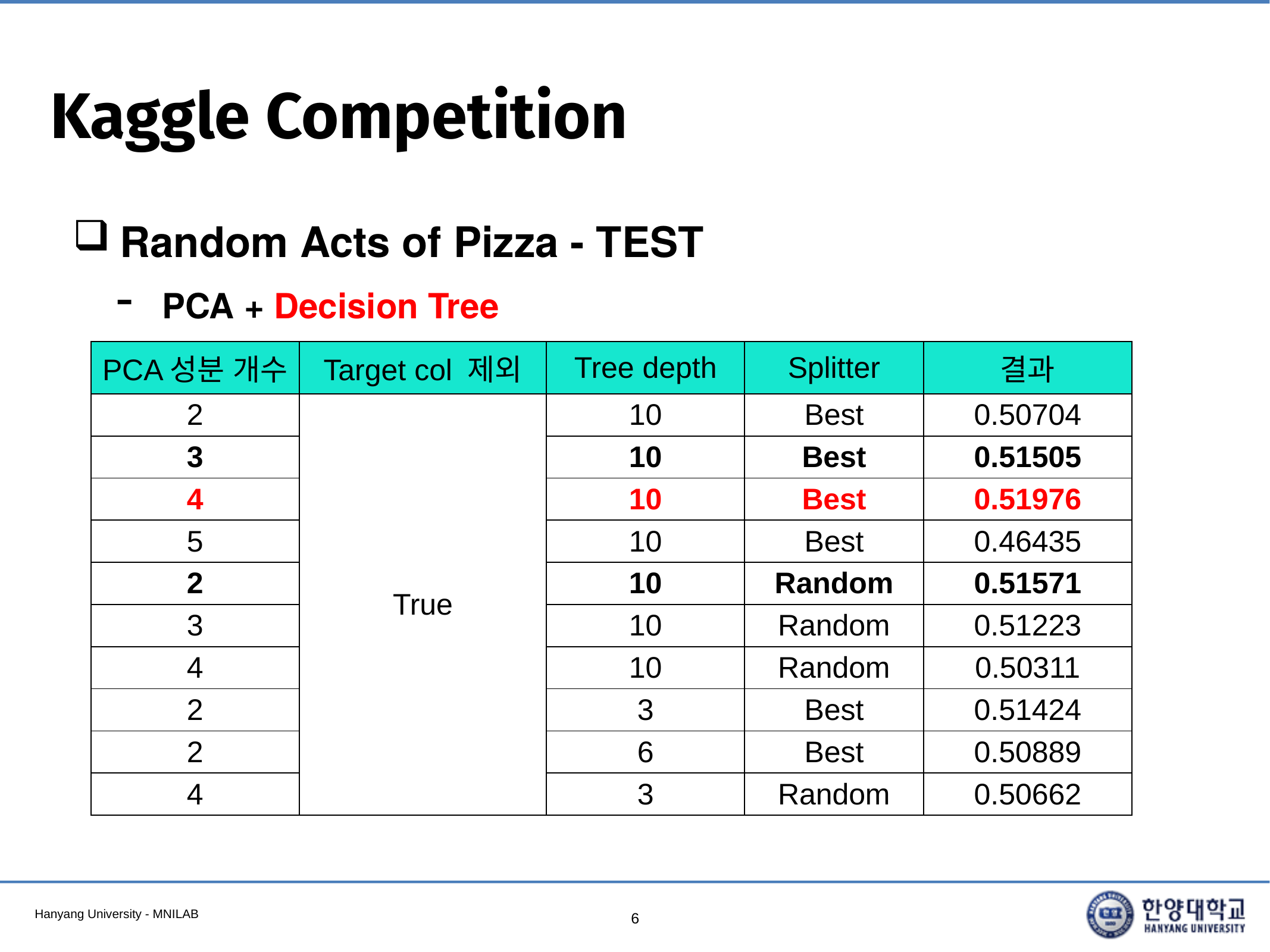

# Kaggle Competition
Random Acts of Pizza - TEST
PCA + Decision Tree

| PCA성분 개수 | Target col 제외 | Tree depth | Splitter | 결과 |
| --- | --- | --- | --- | --- |
| 2 | True | 10 | Best | 0.50704 |
| 3 |  | 10 | Best | 0.51505 |
| 4 |  | 10 | Best | 0.51976 |
| 5 |  | 10 | Best | 0.46435 |
| 2 |  | 10 | Random | 0.51571 |
| 3 |  | 10 | Random | 0.51223 |
| 4 |  | 10 | Random | 0.50311 |
| 2 |  | 3 | Best | 0.51424 |
| 2 |  | 6 | Best | 0.50889 |
| 4 |  | 3 | Random | 0.50662 |
6